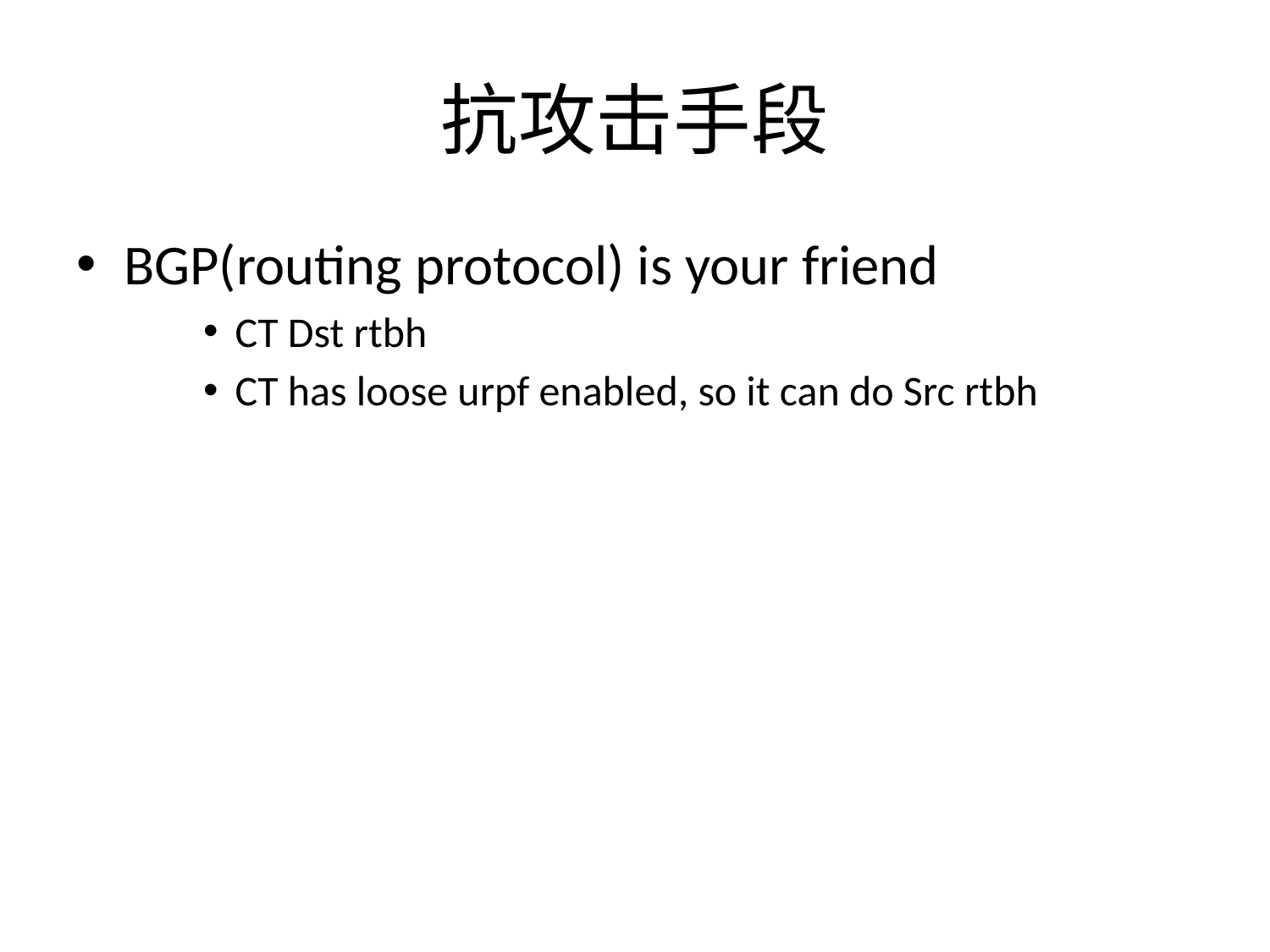

# 抗攻击手段
BGP(routing protocol) is your friend
CT Dst rtbh
CT has loose urpf enabled, so it can do Src rtbh